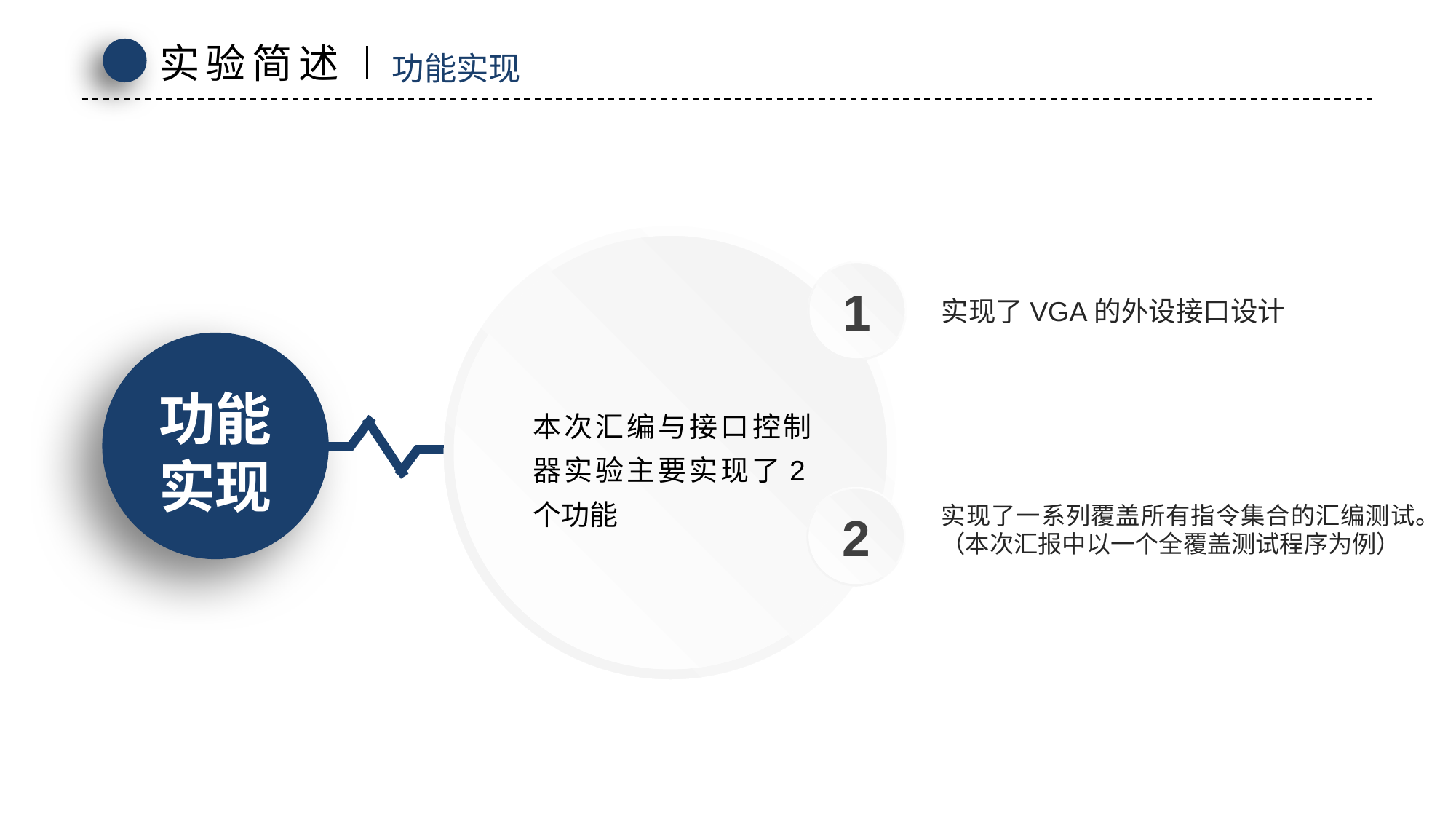

实验简述

功能实现

1
实现了VGA的外设接口设计

功能
实现
本次汇编与接口控制器实验主要实现了2个功能

2
实现了一系列覆盖所有指令集合的汇编测试。（本次汇报中以一个全覆盖测试程序为例）